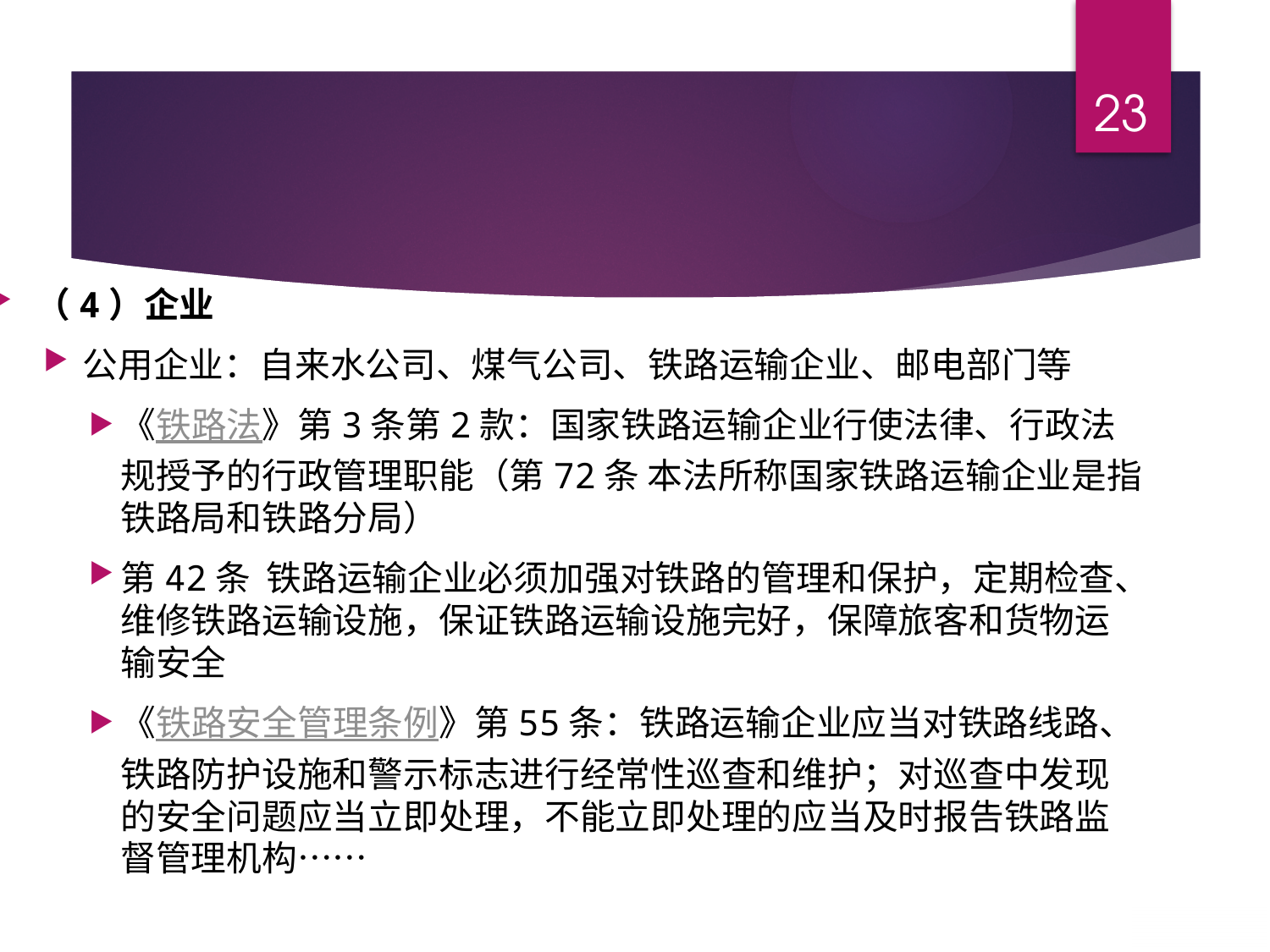

23
#
（4）企业
公用企业：自来水公司、煤气公司、铁路运输企业、邮电部门等
《铁路法》第3条第2款：国家铁路运输企业行使法律、行政法规授予的行政管理职能（第72条 本法所称国家铁路运输企业是指铁路局和铁路分局）
第42条  铁路运输企业必须加强对铁路的管理和保护，定期检查、维修铁路运输设施，保证铁路运输设施完好，保障旅客和货物运输安全
《铁路安全管理条例》第55条：铁路运输企业应当对铁路线路、铁路防护设施和警示标志进行经常性巡查和维护；对巡查中发现的安全问题应当立即处理，不能立即处理的应当及时报告铁路监督管理机构……